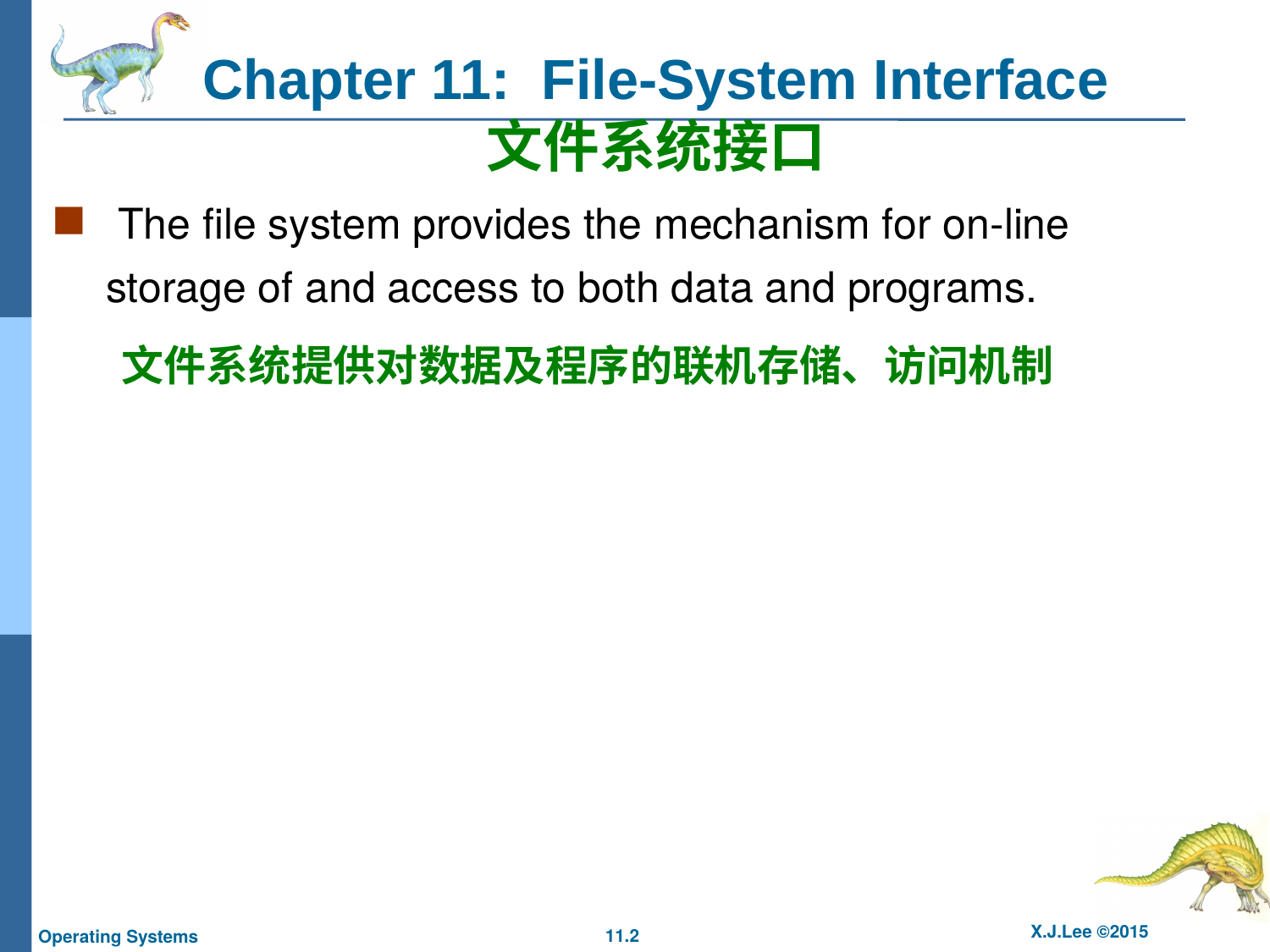

# Chapter 11:  File-System Interface 文件系统接口
 The file system provides the mechanism for on-line storage of and access to both data and programs.
文件系统提供对数据及程序的联机存储、访问机制